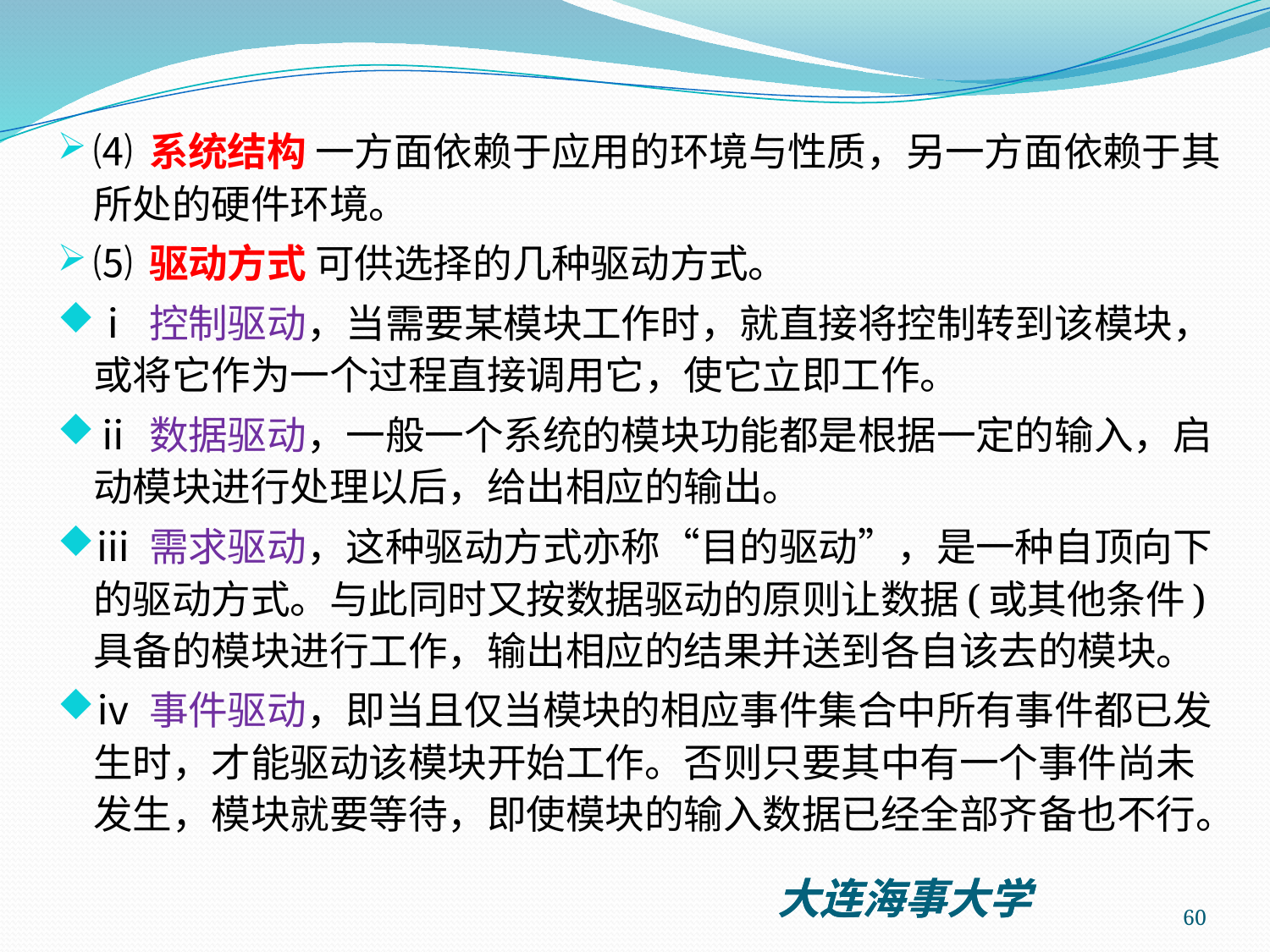

⑷ 系统结构 一方面依赖于应用的环境与性质，另一方面依赖于其所处的硬件环境。
⑸ 驱动方式 可供选择的几种驱动方式。
ⅰ 控制驱动，当需要某模块工作时，就直接将控制转到该模块，或将它作为一个过程直接调用它，使它立即工作。
ⅱ 数据驱动，一般一个系统的模块功能都是根据一定的输入，启动模块进行处理以后，给出相应的输出。
ⅲ 需求驱动，这种驱动方式亦称“目的驱动”，是一种自顶向下的驱动方式。与此同时又按数据驱动的原则让数据(或其他条件)具备的模块进行工作，输出相应的结果并送到各自该去的模块。
ⅳ 事件驱动，即当且仅当模块的相应事件集合中所有事件都已发生时，才能驱动该模块开始工作。否则只要其中有一个事件尚未发生，模块就要等待，即使模块的输入数据已经全部齐备也不行。

60